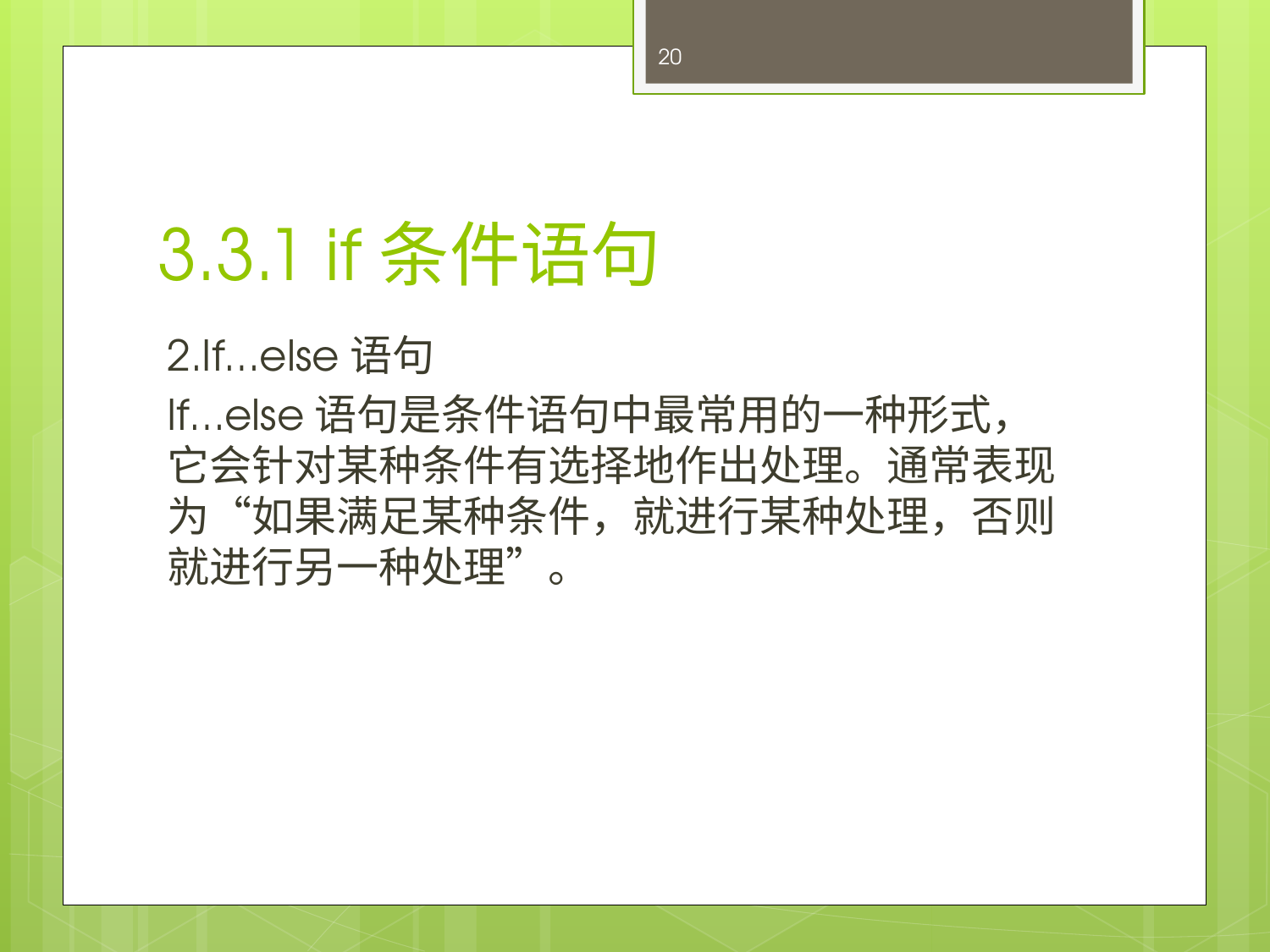

20
# 3.3.1 if条件语句
2.If…else语句
If…else语句是条件语句中最常用的一种形式，它会针对某种条件有选择地作出处理。通常表现为“如果满足某种条件，就进行某种处理，否则就进行另一种处理”。